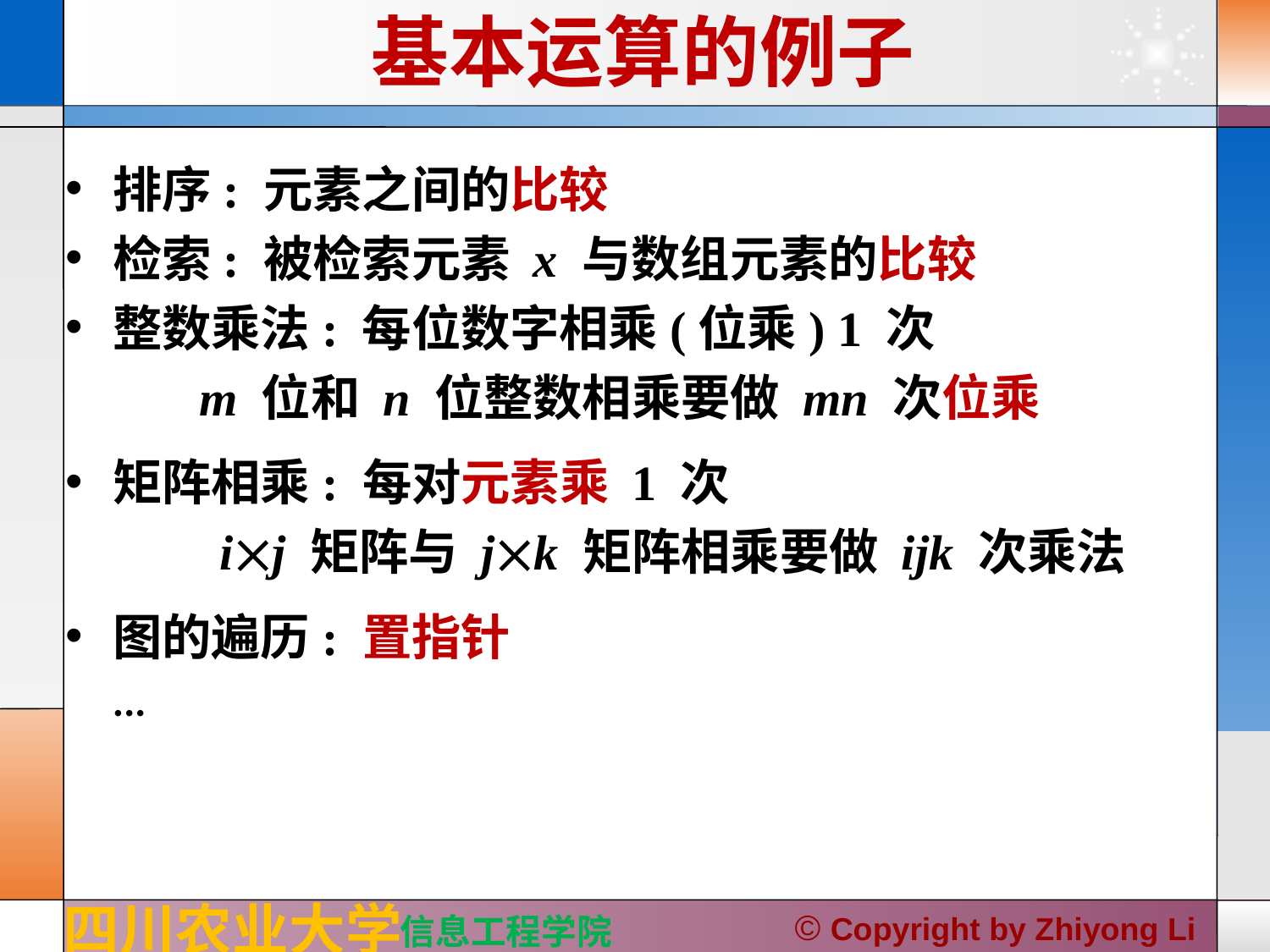

# 基本运算的例子
排序: 元素之间的比较
检索: 被检索元素 x 与数组元素的比较
整数乘法: 每位数字相乘(位乘) 1 次
           m 位和 n 位整数相乘要做 mn 次位乘
矩阵相乘: 每对元素乘  1 次
        i×j 矩阵与 j×k 矩阵相乘要做 ijk 次乘法
图的遍历: 置指针
...